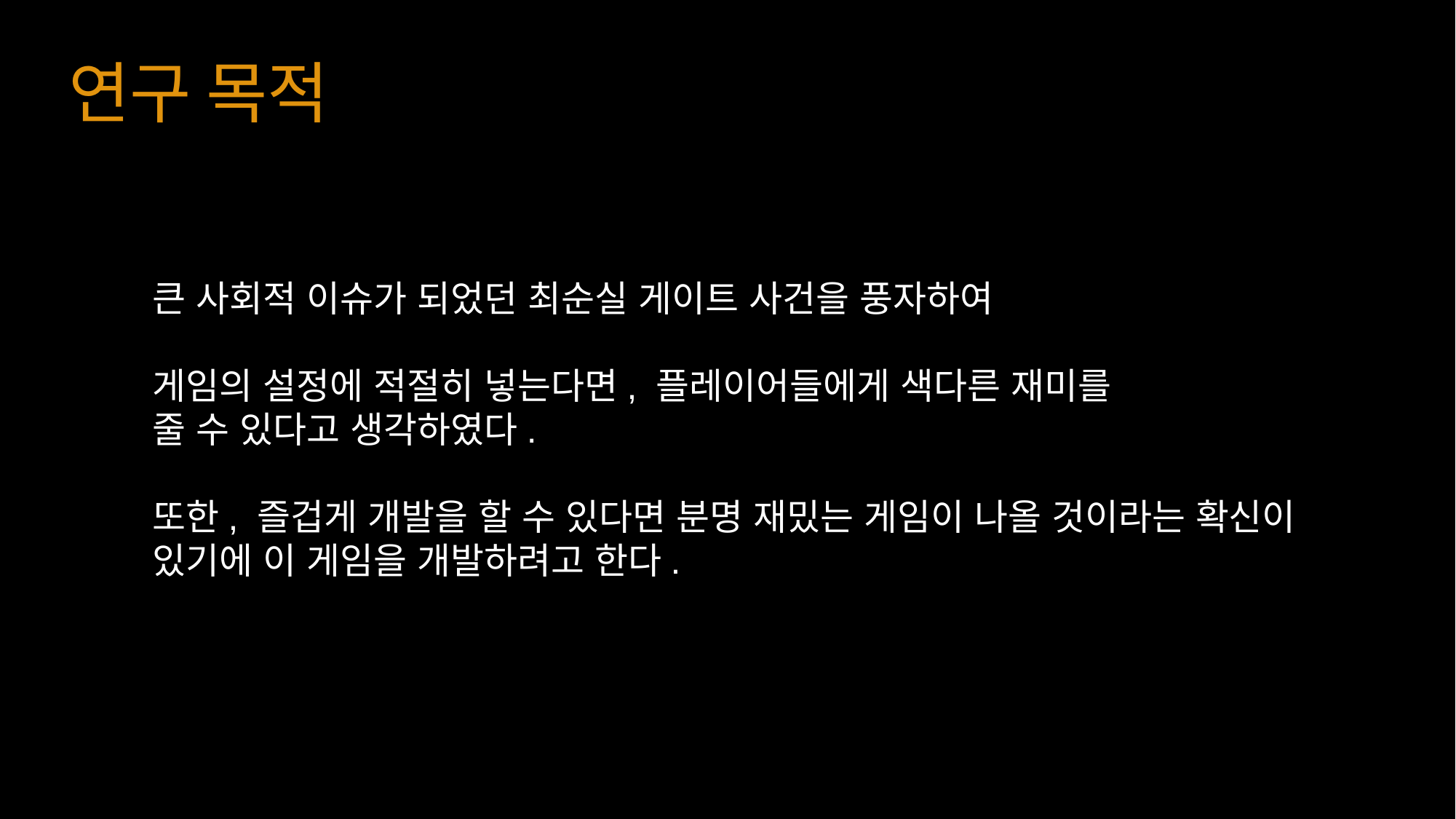

연구 목적

큰 사회적 이슈가 되었던 최순실 게이트 사건을 풍자하여

게임의 설정에 적절히 넣는다면, 플레이어들에게 색다른 재미를
줄 수 있다고 생각하였다.

또한, 즐겁게 개발을 할 수 있다면 분명 재밌는 게임이 나올 것이라는 확신이 있기에 이 게임을 개발하려고 한다.